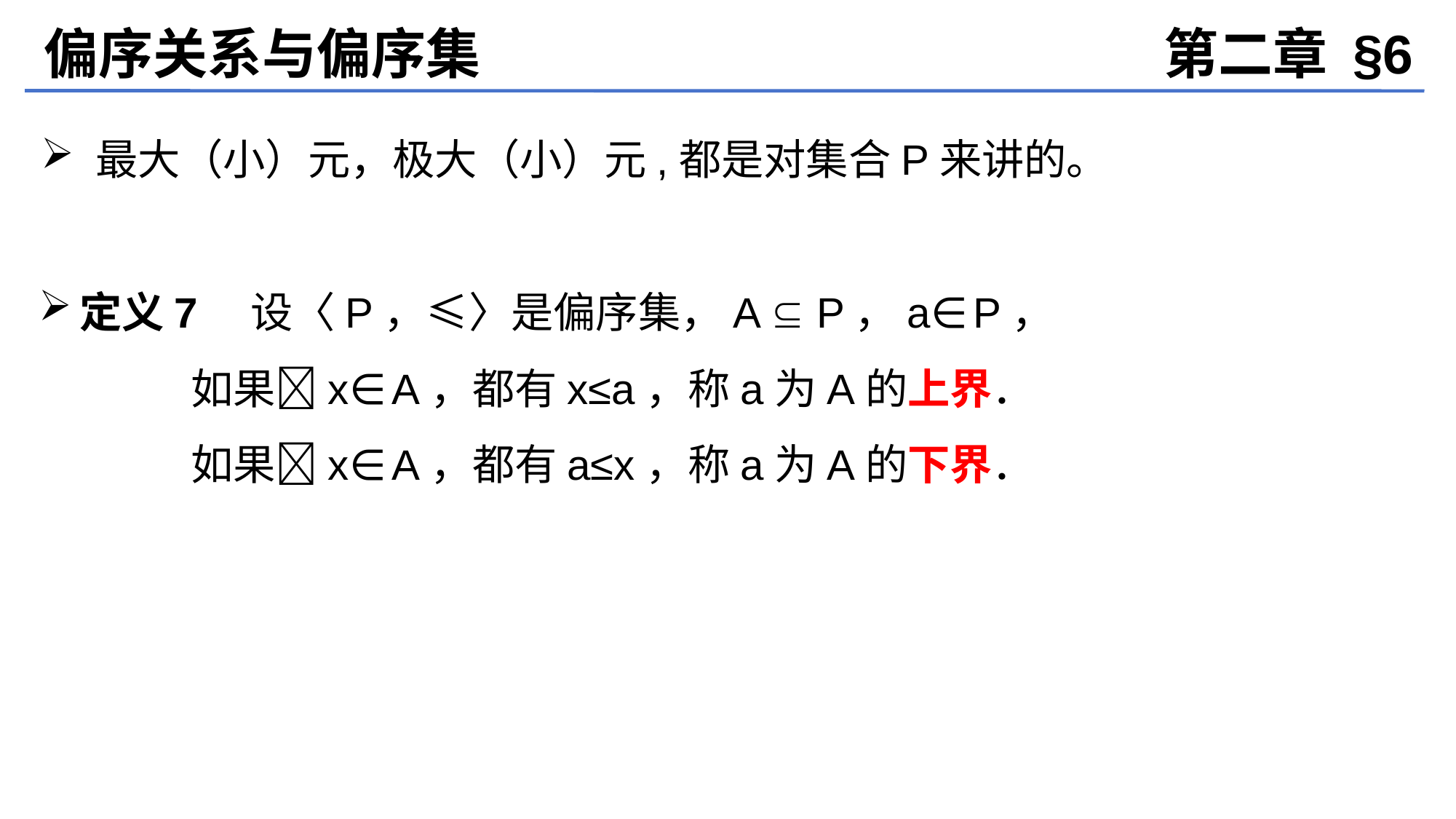

偏序关系与偏序集
第二章 §6
最大（小）元，极大（小）元,都是对集合P来讲的。

定义7　设〈P，≤〉是偏序集，A ⊆ P，a∈P，
               如果∀x∈A，都有x≤a，称a为A的上界．
               如果∀x∈A，都有a≤x，称a为A的下界．